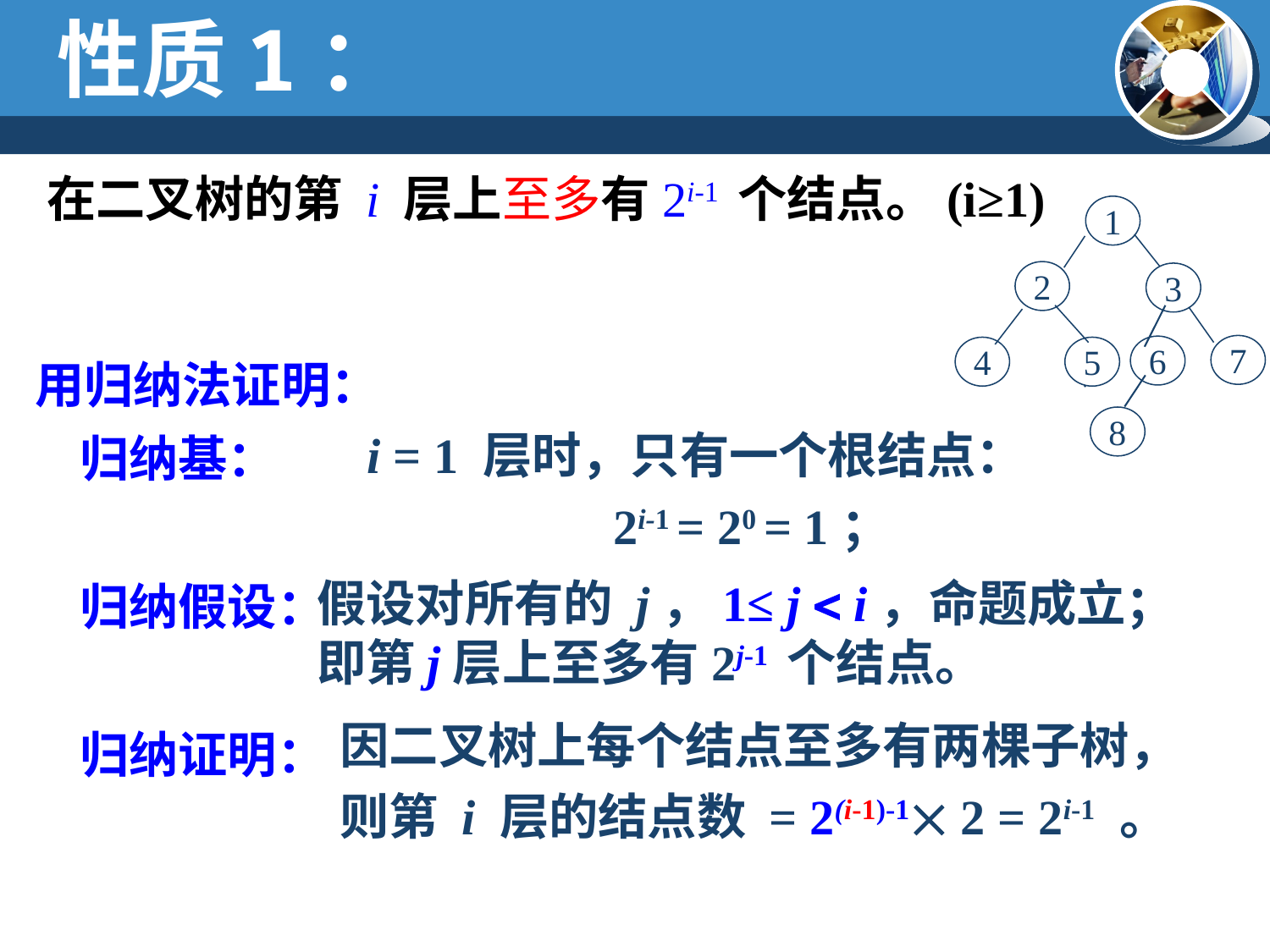

性质1：
  在二叉树的第 i 层上至多有2i-1 个结点。(i≥1)
1

2
3

7
6
4
5
用归纳法证明：
   归纳基：

   归纳假设：

   归纳证明：

i = 1 层时，只有一个根结点：
                    2i-1 = 20 = 1；
8
假设对所有的 j，1≤ j < i，命题成立；
即第j层上至多有2j-1 个结点。
因二叉树上每个结点至多有两棵子树，
则第 i 层的结点数 = 2(i-1)-1× 2 = 2i-1 。